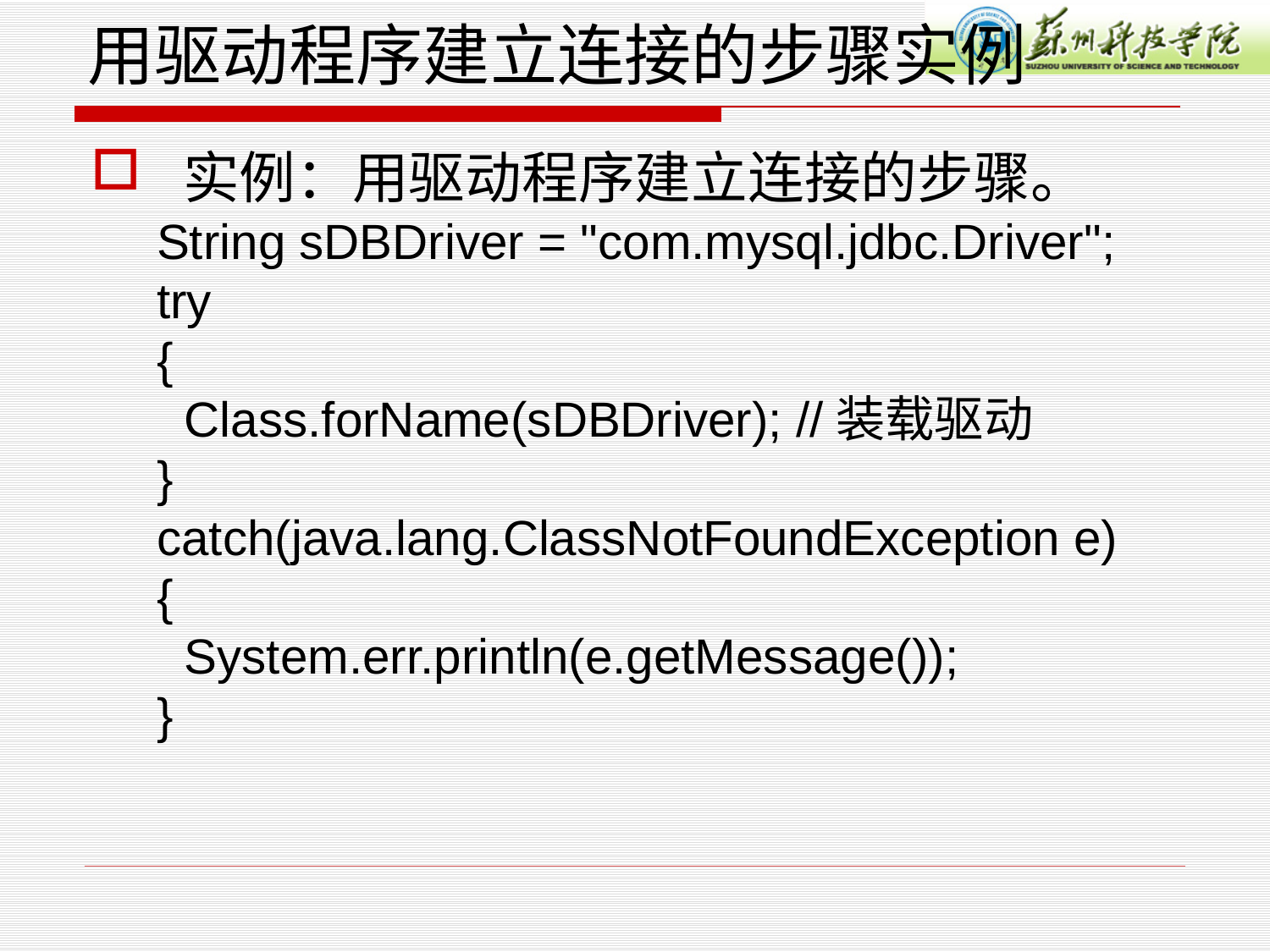

# 用驱动程序建立连接的步骤实例
 实例：用驱动程序建立连接的步骤。
String sDBDriver = "com.mysql.jdbc.Driver";
try
{
  Class.forName(sDBDriver); //装载驱动
}
catch(java.lang.ClassNotFoundException e)
{
  System.err.println(e.getMessage());
}